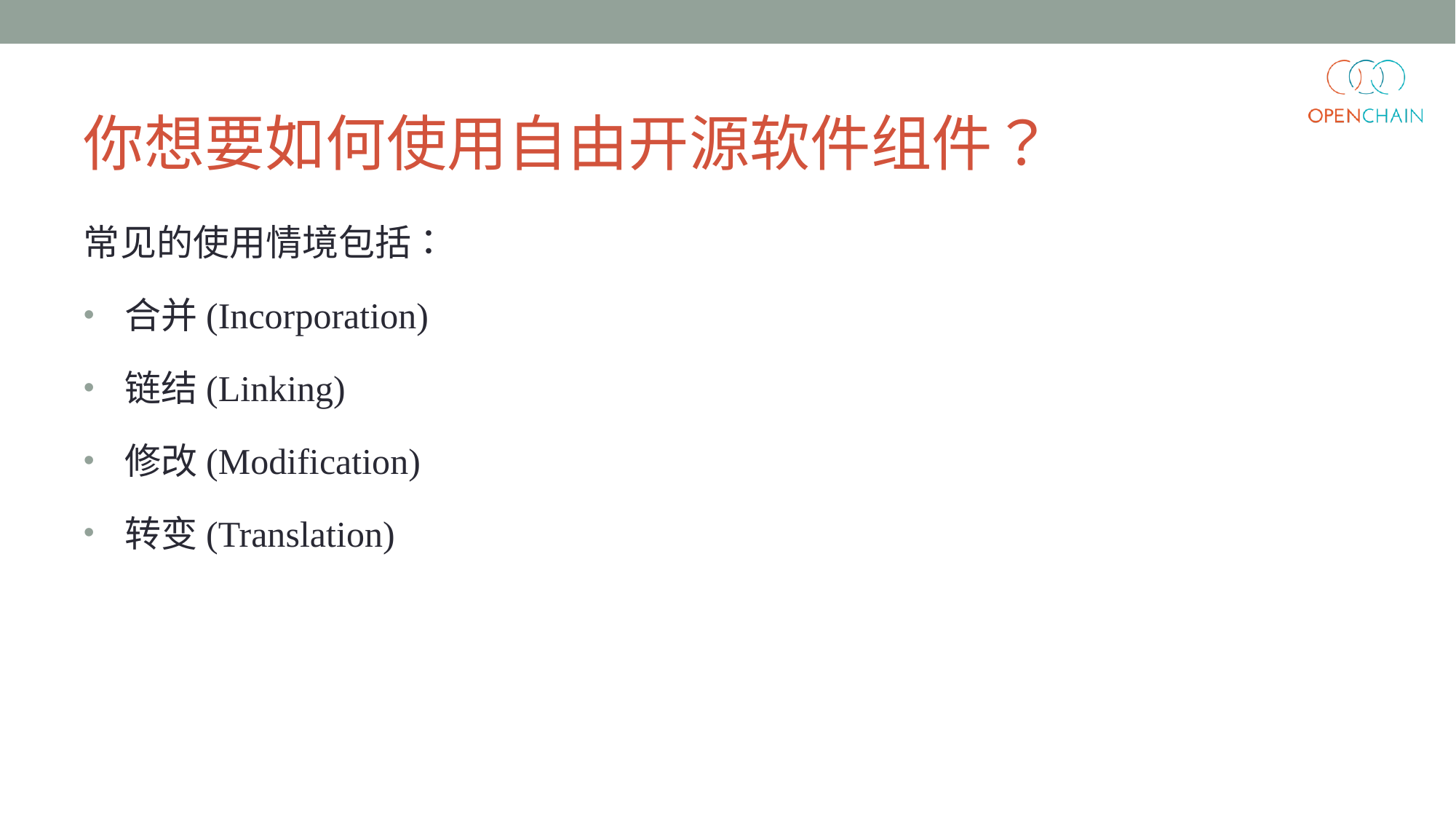

# 你想要如何使用自由开源软件组件？
常见的使用情境包括：
合并(Incorporation)
链结(Linking)
修改(Modification)
转变(Translation)